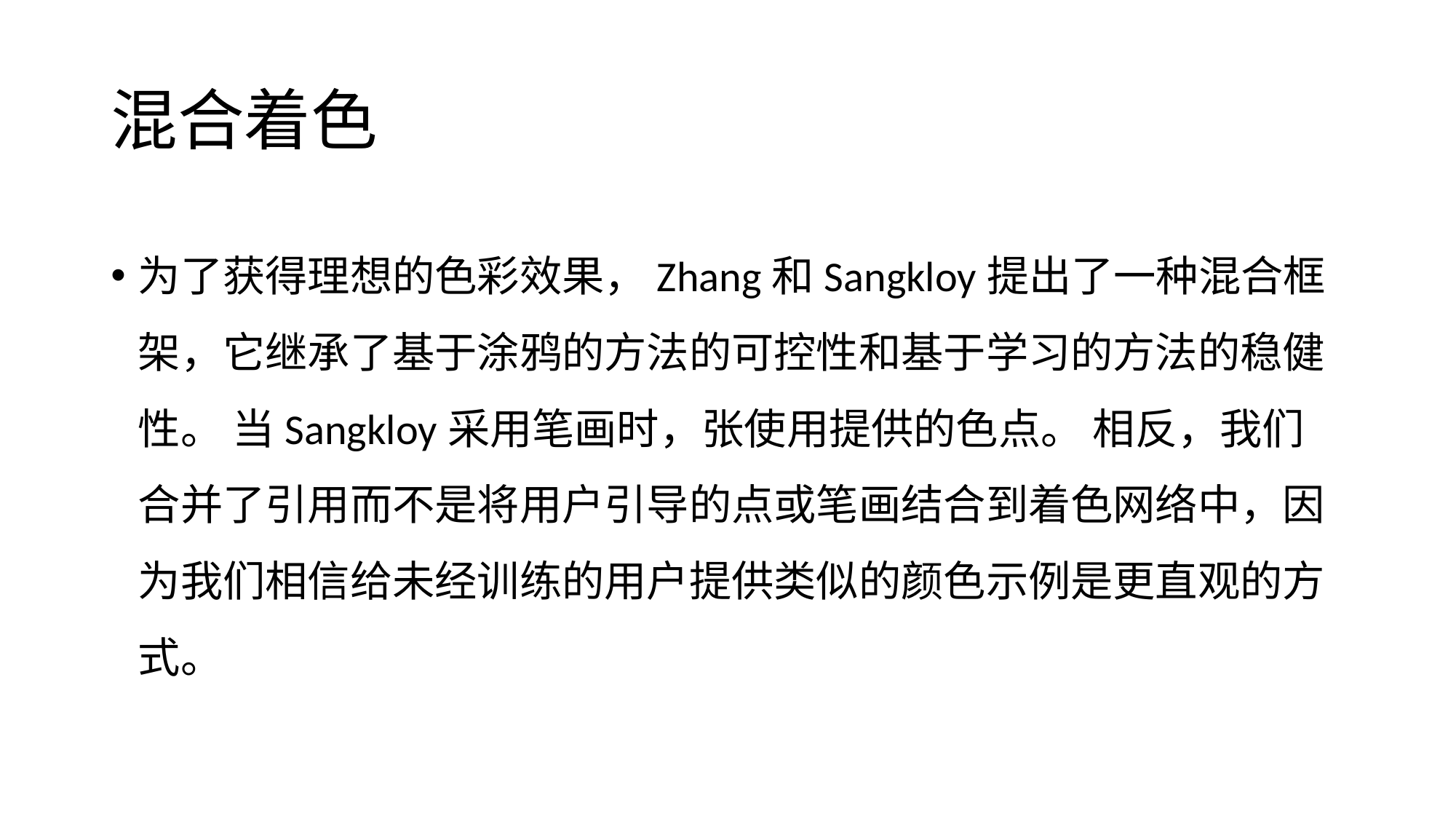

# 混合着色
为了获得理想的色彩效果，Zhang和Sangkloy提出了一种混合框架，它继承了基于涂鸦的方法的可控性和基于学习的方法的稳健性。 当Sangkloy采用笔画时，张使用提供的色点。 相反，我们合并了引用而不是将用户引导的点或笔画结合到着色网络中，因为我们相信给未经训练的用户提供类似的颜色示例是更直观的方式。